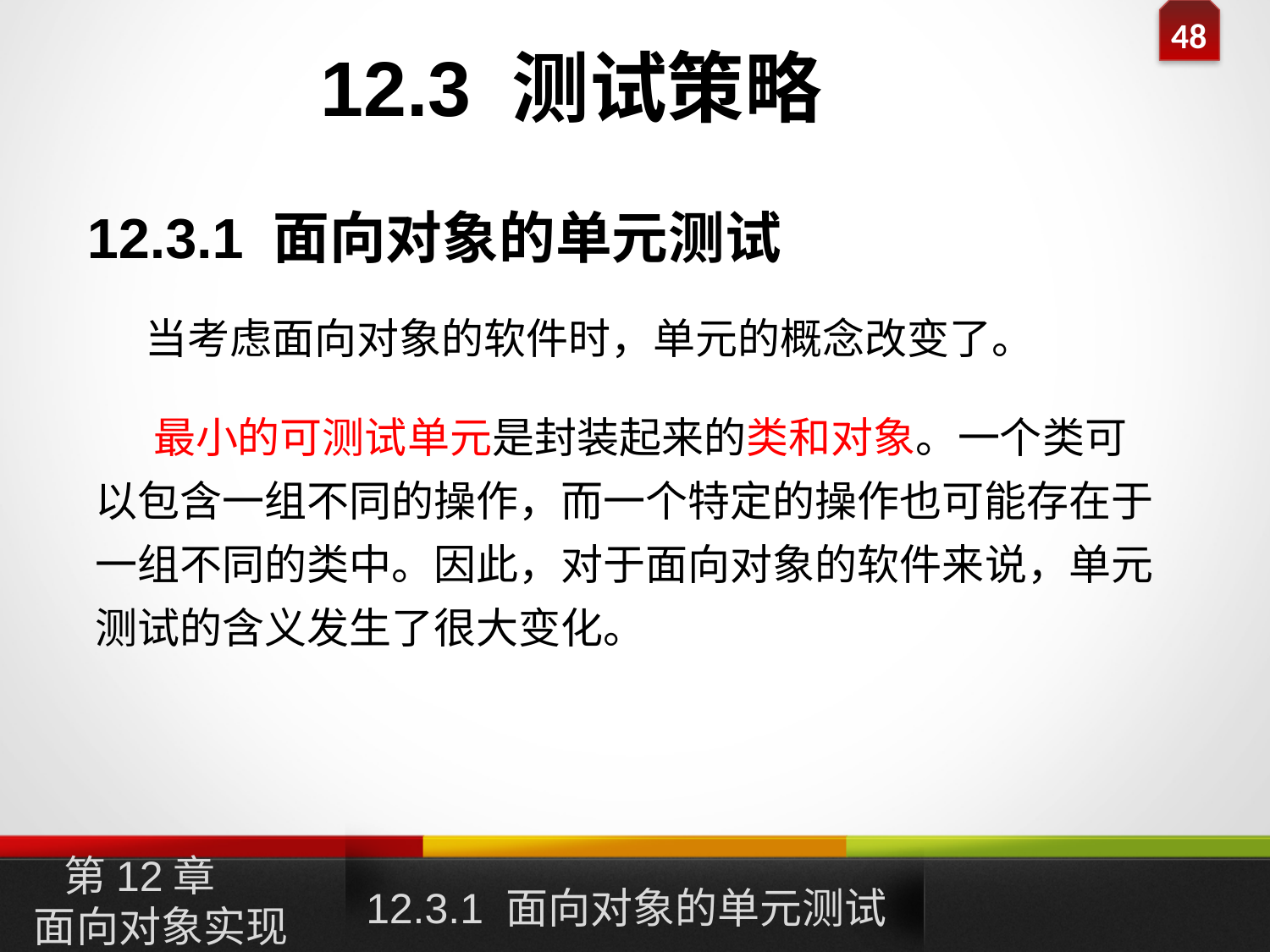

12.3 测试策略
12.3.1 面向对象的单元测试
当考虑面向对象的软件时，单元的概念改变了。
     最小的可测试单元是封装起来的类和对象。一个类可以包含一组不同的操作，而一个特定的操作也可能存在于一组不同的类中。因此，对于面向对象的软件来说，单元测试的含义发生了很大变化。
12.3.1 面向对象的单元测试